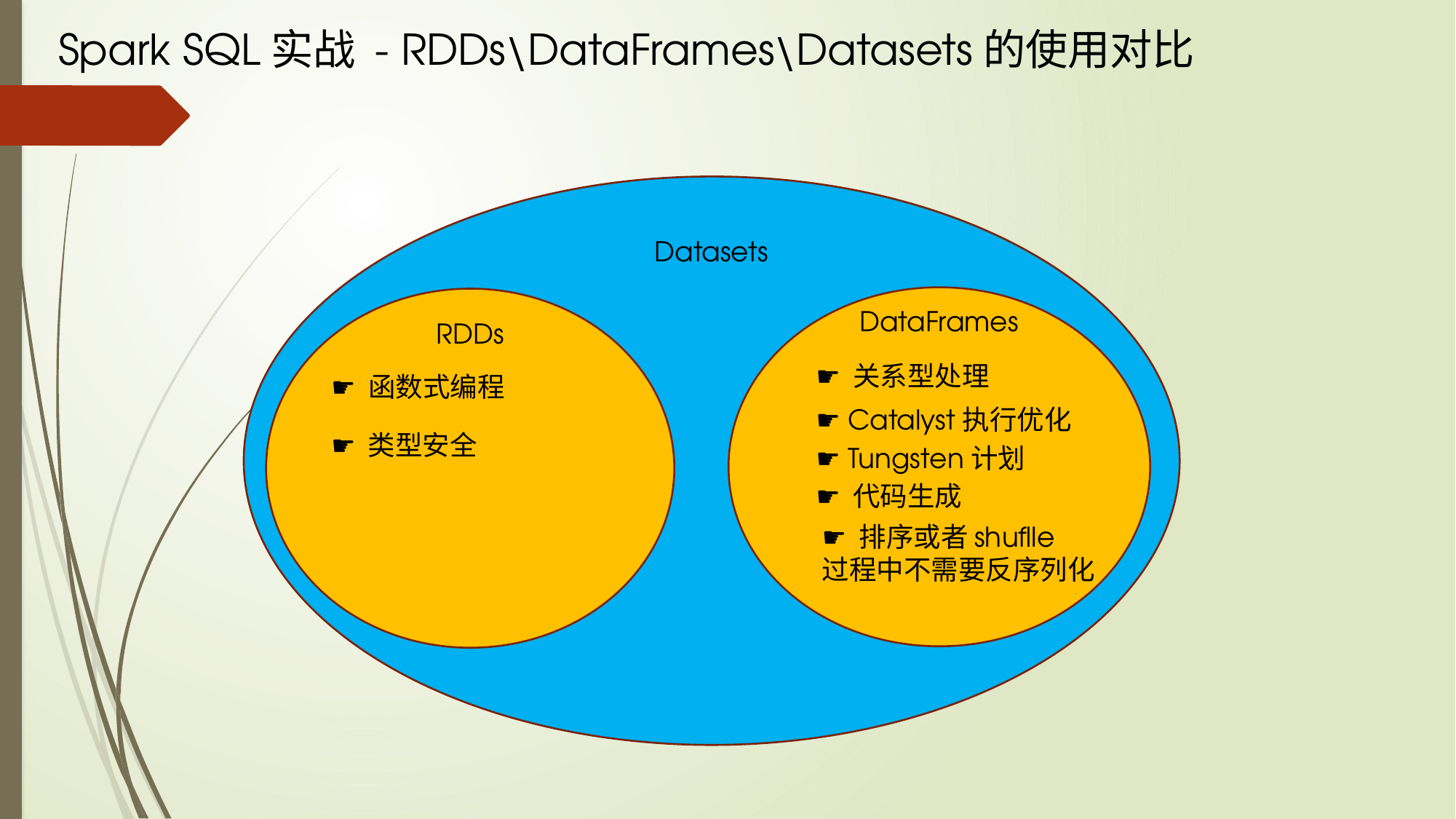

Spark SQL实战 - RDDs\DataFrames\Datasets的使用对比

Datasets

DataFrames
RDDs
☛ 关系型处理
☛ 函数式编程
☛ Catalyst执行优化
☛ 类型安全
☛ Tungsten计划
☛ 代码生成
☛ 排序或者shuflle
过程中不需要反序列化